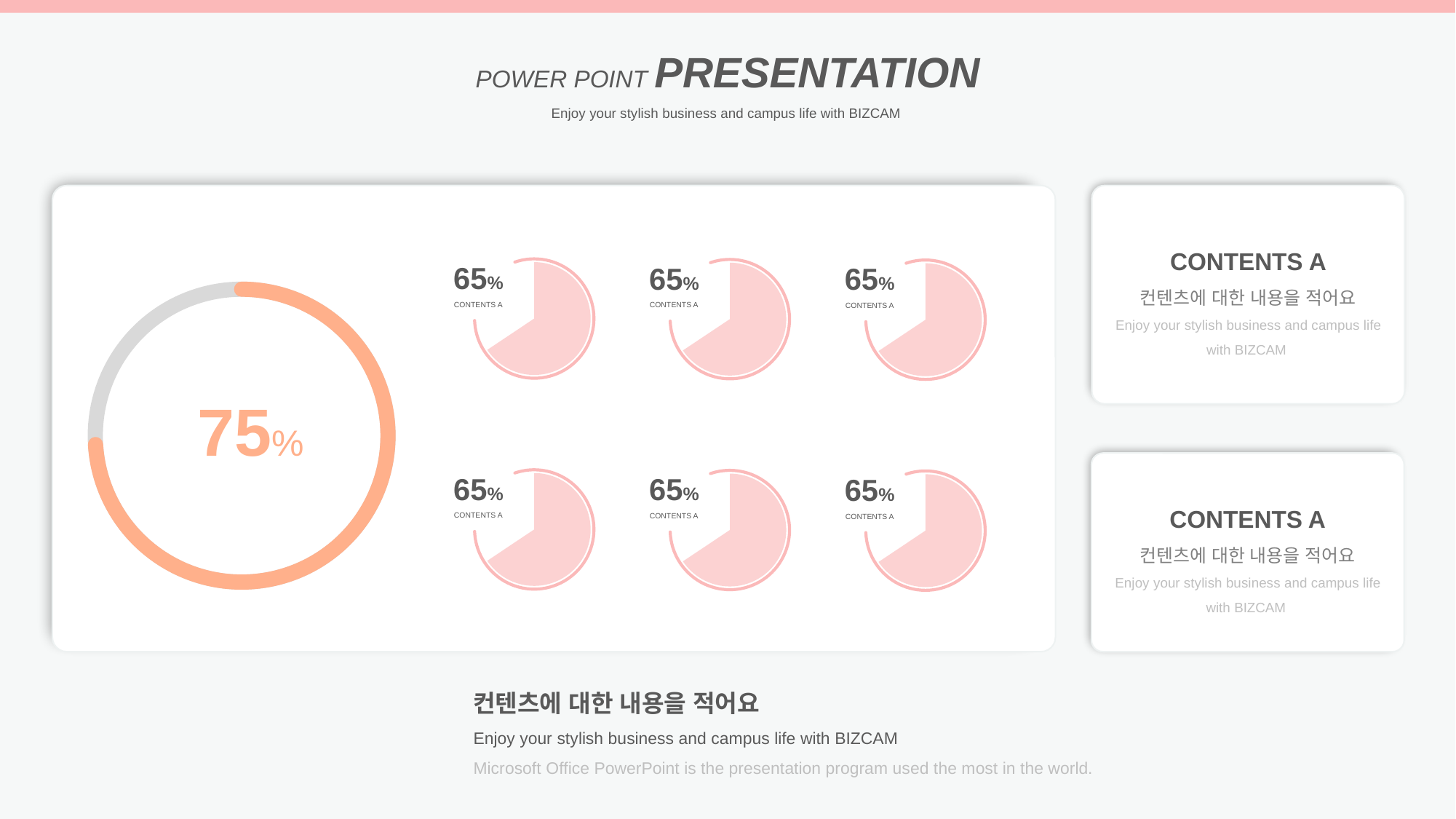

POWER POINT PRESENTATION
Enjoy your stylish business and campus life with BIZCAM
CONTENTS A
컨텐츠에 대한 내용을 적어요
Enjoy your stylish business and campus life with BIZCAM

65%
CONTENTS A
65%
CONTENTS A
65%
CONTENTS A

75%
CONTENTS A
컨텐츠에 대한 내용을 적어요
Enjoy your stylish business and campus life with BIZCAM
65%
CONTENTS A
65%
CONTENTS A
65%
CONTENTS A

컨텐츠에 대한 내용을 적어요
Enjoy your stylish business and campus life with BIZCAM
Microsoft Office PowerPoint is the presentation program used the most in the world.